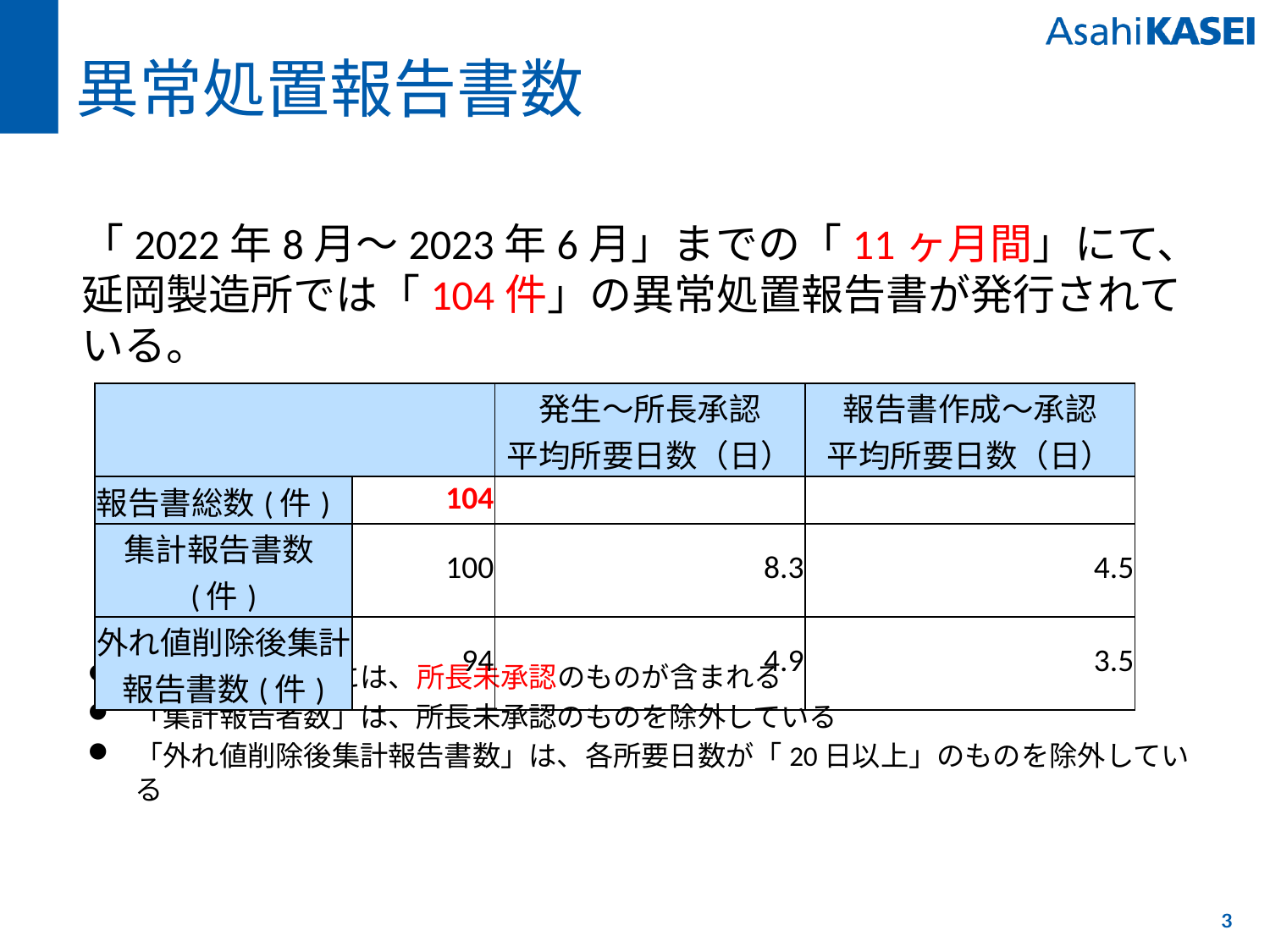

# 異常処置報告書数
「2022年8月～2023年6月」までの「11ヶ月間」にて、延岡製造所では「104件」の異常処置報告書が発行されている。

|  |  | 発生～所長承認 平均所要日数（日） | 報告書作成～承認 平均所要日数（日） |
| --- | --- | --- | --- |
| 報告書総数(件) | 104 |  |  |
| 集計報告書数(件) | 100 | 8.3 | 4.5 |
| 外れ値削除後集計 報告書数(件) | 94 | 4.9 | 3.5 |
「報告書総数」には、所長未承認のものが含まれる
「集計報告者数」は、所長未承認のものを除外している
「外れ値削除後集計報告書数」は、各所要日数が「20日以上」のものを除外している